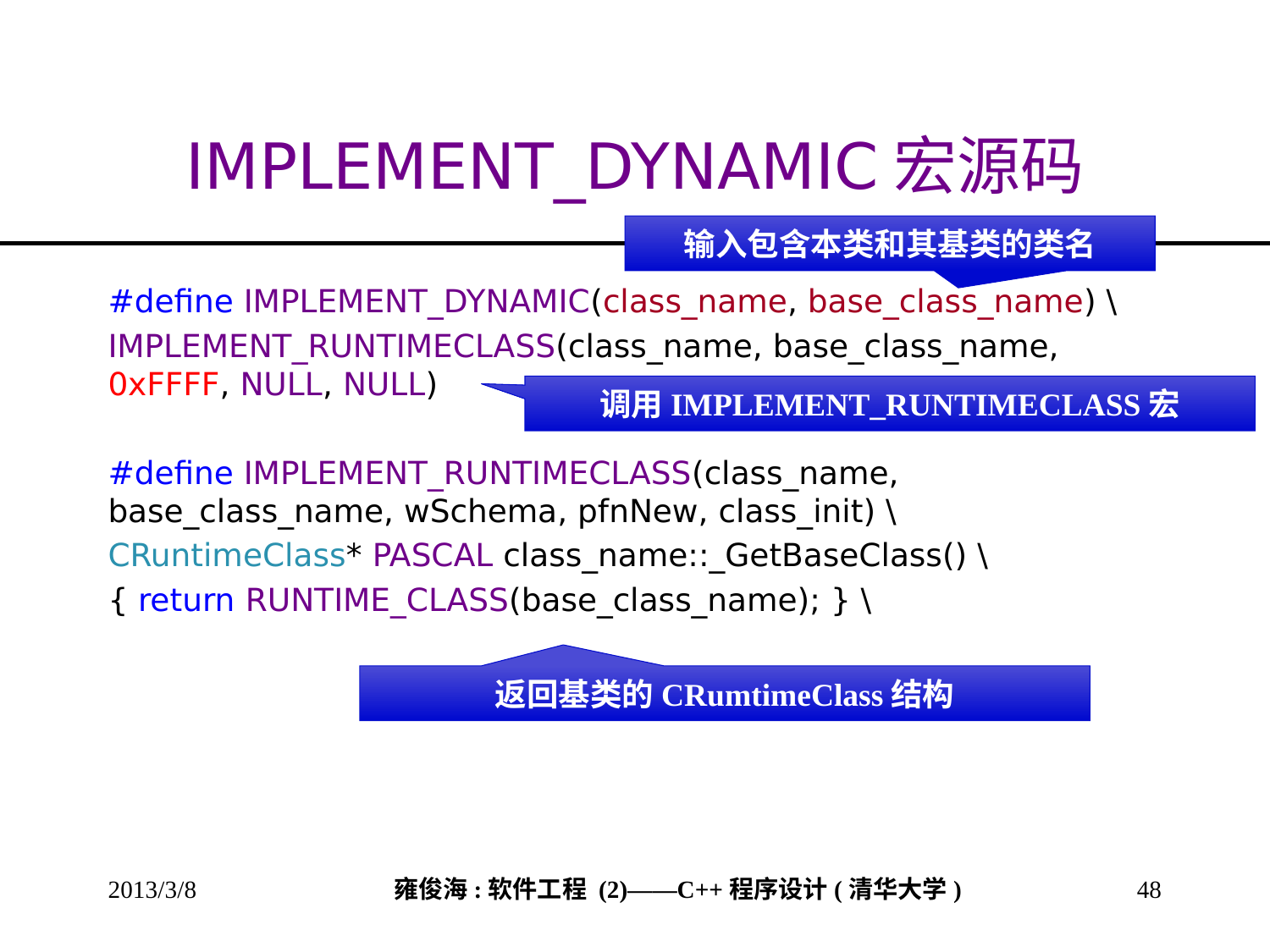

# IMPLEMENT_DYNAMIC宏源码
输入包含本类和其基类的类名
#define IMPLEMENT_DYNAMIC(class_name, base_class_name) \
IMPLEMENT_RUNTIMECLASS(class_name, base_class_name, 0xFFFF, NULL, NULL)

#define IMPLEMENT_RUNTIMECLASS(class_name, base_class_name, wSchema, pfnNew, class_init) \
CRuntimeClass* PASCAL class_name::_GetBaseClass() \
{ return RUNTIME_CLASS(base_class_name); } \

调用IMPLEMENT_RUNTIMECLASS宏
返回基类的CRumtimeClass结构
2013/3/8
48